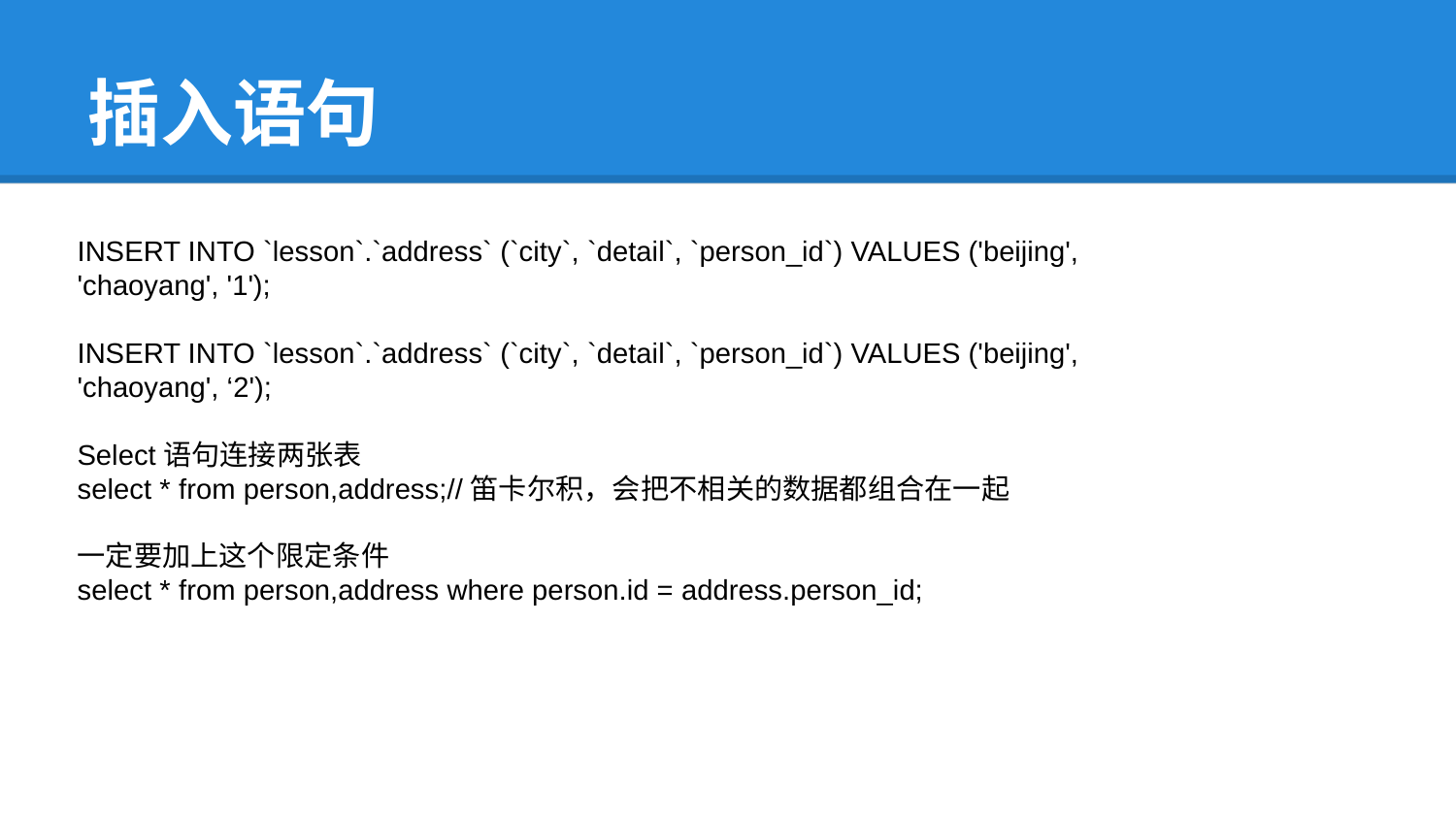

# 插入语句
INSERT INTO `lesson`.`address` (`city`, `detail`, `person_id`) VALUES ('beijing', 'chaoyang', '1');

INSERT INTO `lesson`.`address` (`city`, `detail`, `person_id`) VALUES ('beijing', 'chaoyang', ‘2');

Select语句连接两张表
select * from person,address;//笛卡尔积，会把不相关的数据都组合在一起

一定要加上这个限定条件
select * from person,address where person.id = address.person_id;